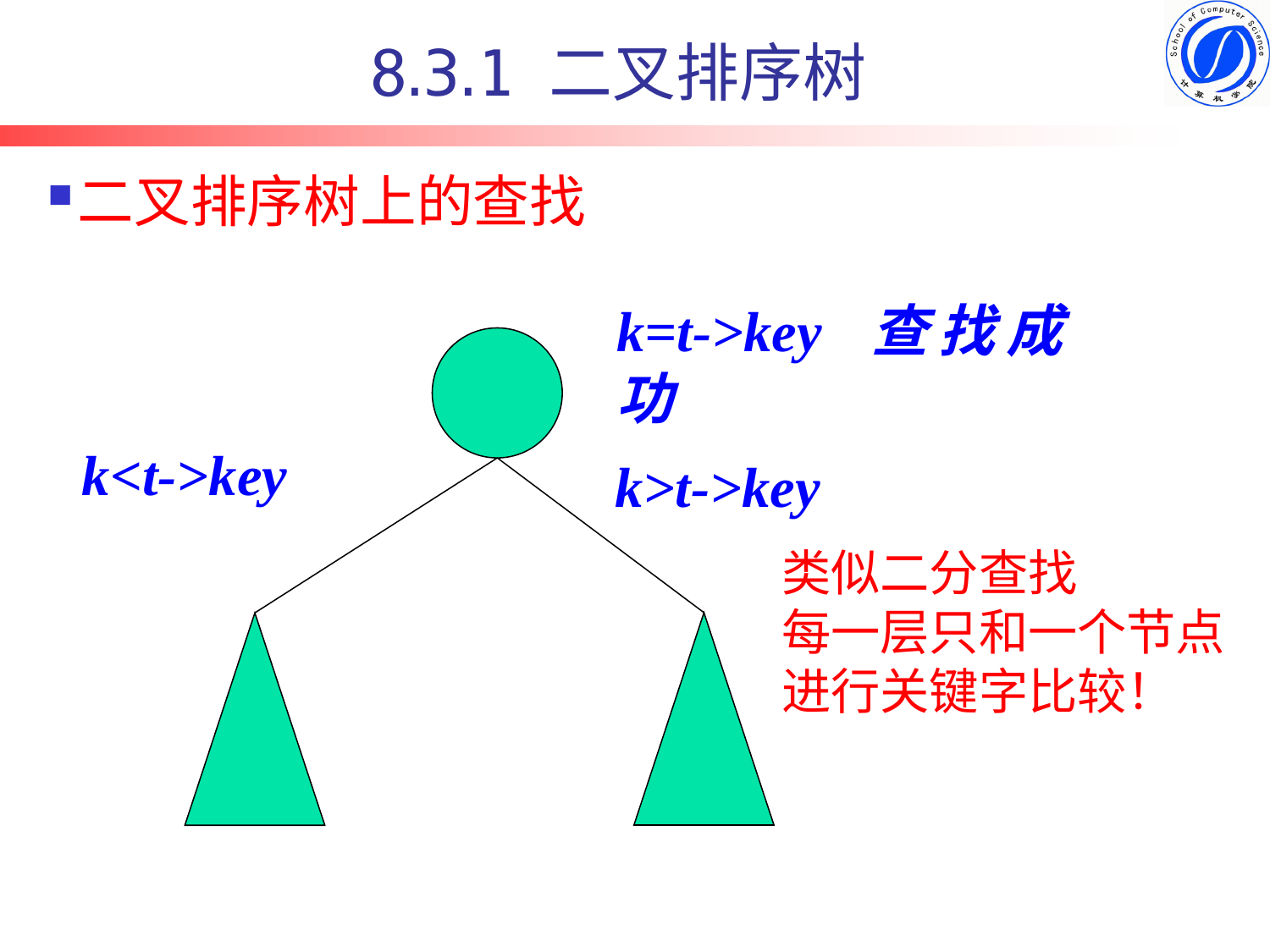

8.3.1 二叉排序树
二叉排序树上的查找

k=t->key 查找成功

k<t->key
k>t->key

类似二分查找
每一层只和一个节点进行关键字比较！